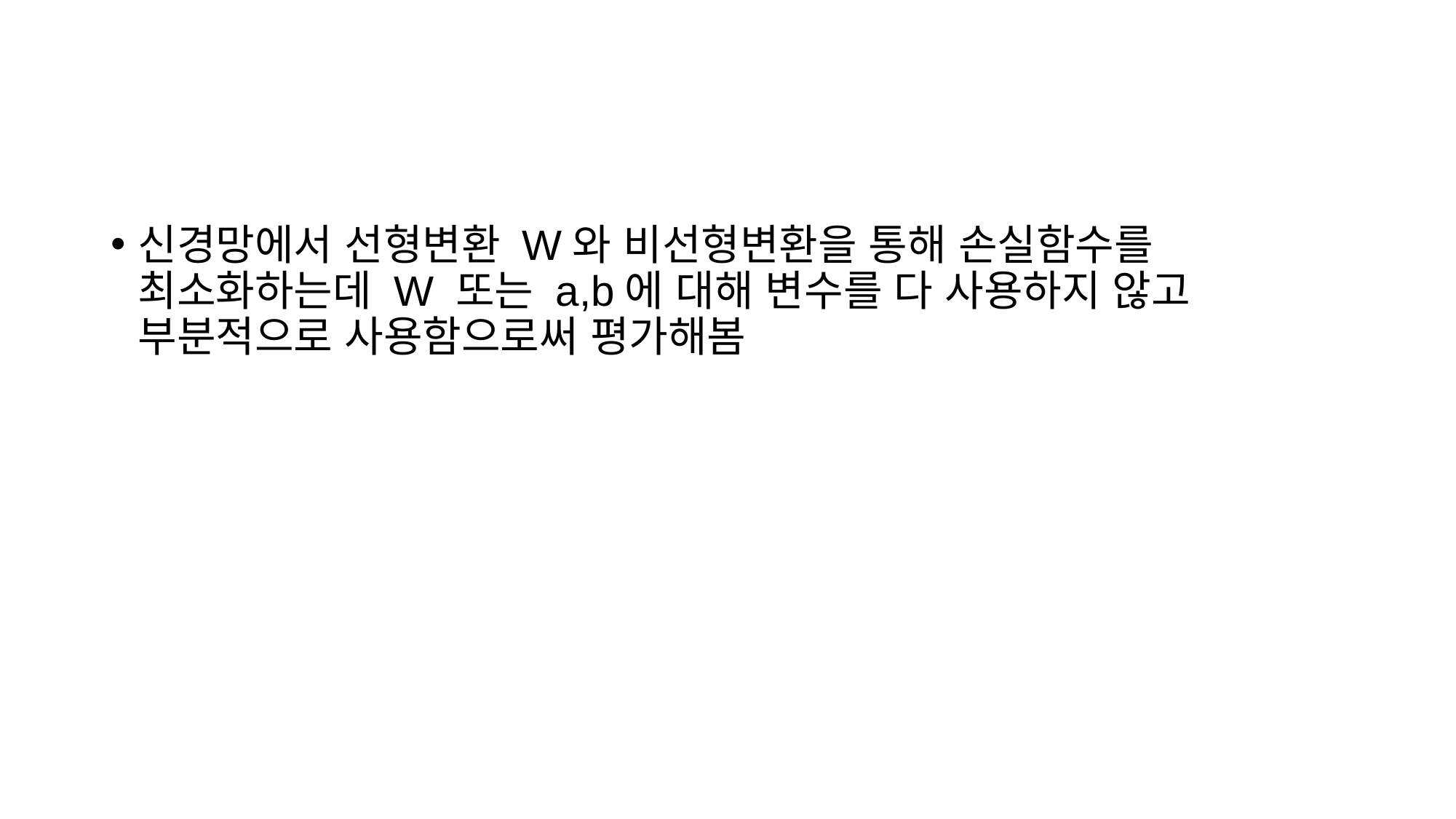

#
신경망에서 선형변환 W와 비선형변환을 통해 손실함수를 최소화하는데 W 또는 a,b에 대해 변수를 다 사용하지 않고 부분적으로 사용함으로써 평가해봄